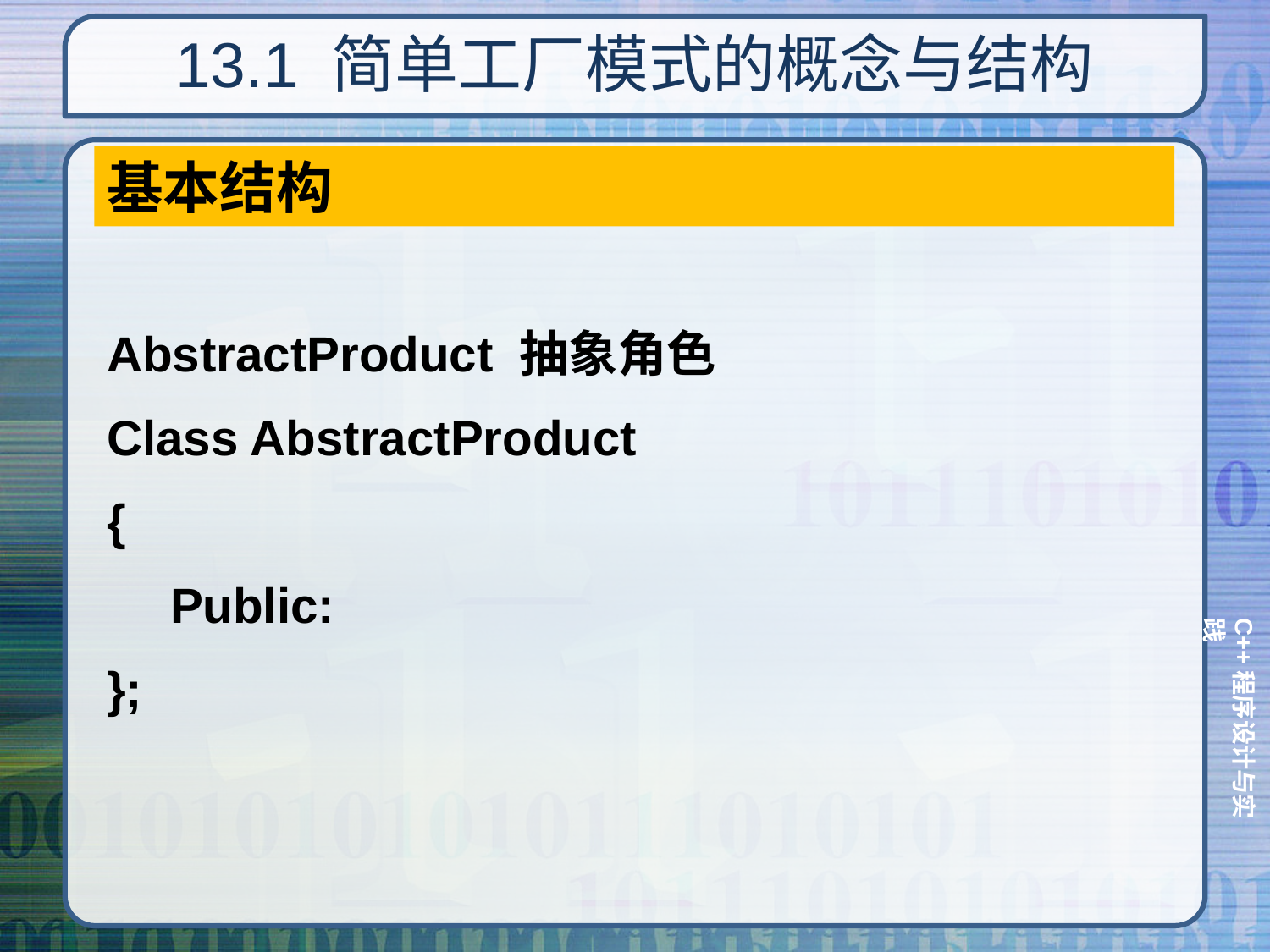

# 13.1 简单工厂模式的概念与结构

基本结构
AbstractProduct 抽象角色
Class AbstractProduct
{
	Public:
};